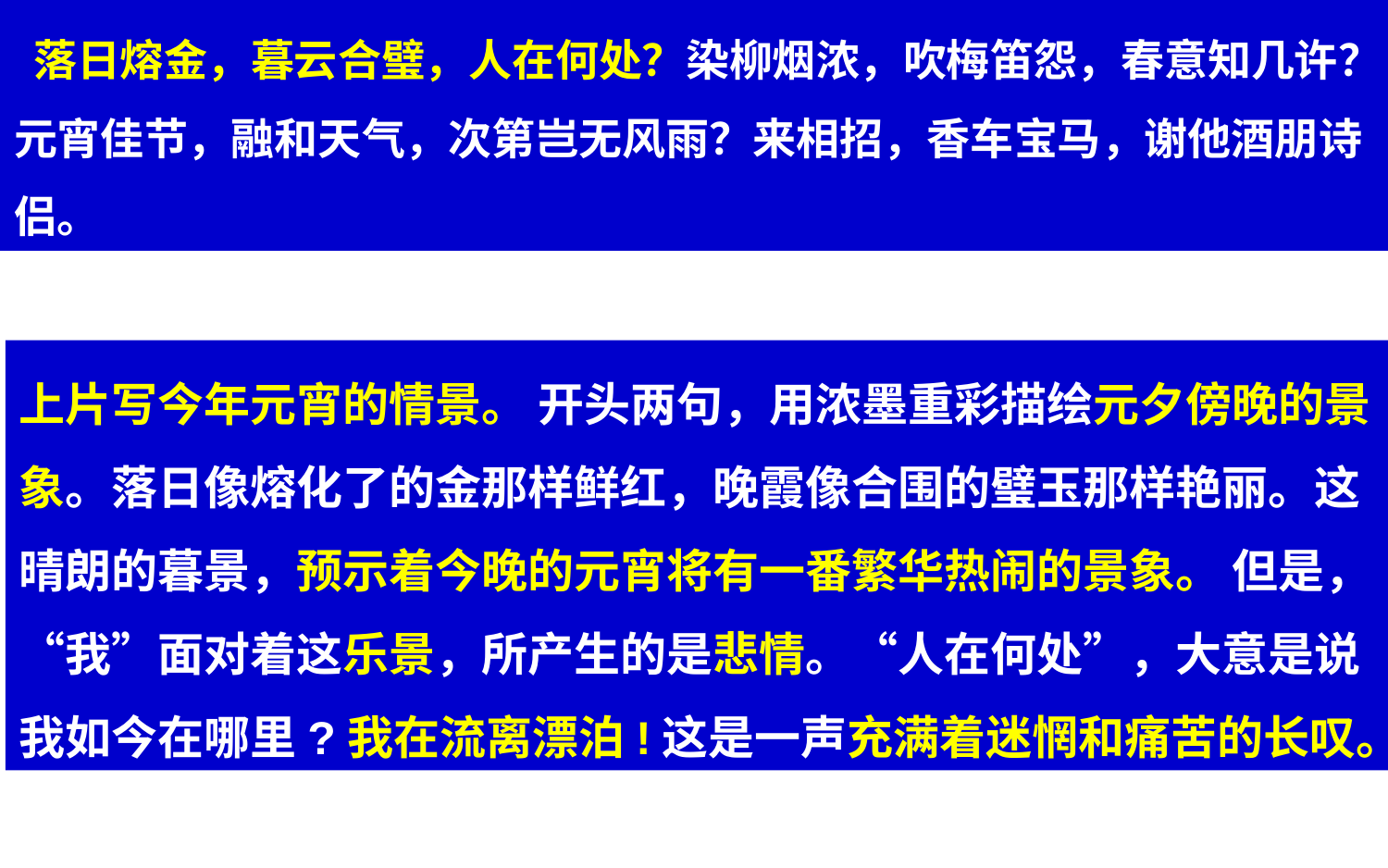

落日熔金，暮云合璧，人在何处？染柳烟浓，吹梅笛怨，春意知几许？元宵佳节，融和天气，次第岂无风雨？来相招，香车宝马，谢他酒朋诗侣。
上片写今年元宵的情景。 开头两句，用浓墨重彩描绘元夕傍晚的景象。落日像熔化了的金那样鲜红，晚霞像合围的璧玉那样艳丽。这晴朗的暮景，预示着今晚的元宵将有一番繁华热闹的景象。 但是，“我”面对着这乐景，所产生的是悲情。“人在何处”，大意是说我如今在哪里?我在流离漂泊!这是一声充满着迷惘和痛苦的长叹。